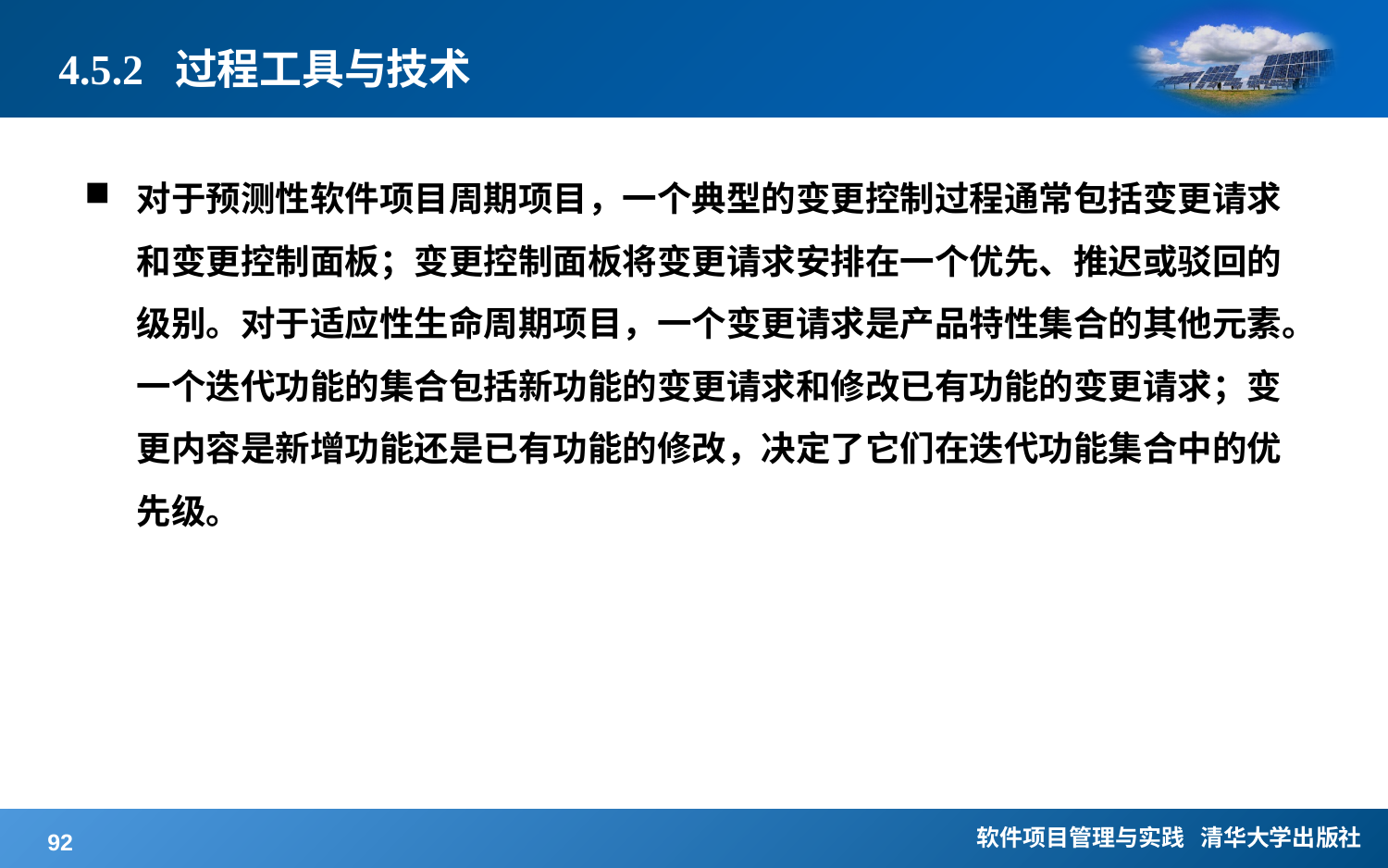

# 4.5.2  过程工具与技术
对于预测性软件项目周期项目，一个典型的变更控制过程通常包括变更请求和变更控制面板；变更控制面板将变更请求安排在一个优先、推迟或驳回的级别。对于适应性生命周期项目，一个变更请求是产品特性集合的其他元素。一个迭代功能的集合包括新功能的变更请求和修改已有功能的变更请求；变更内容是新增功能还是已有功能的修改，决定了它们在迭代功能集合中的优先级。